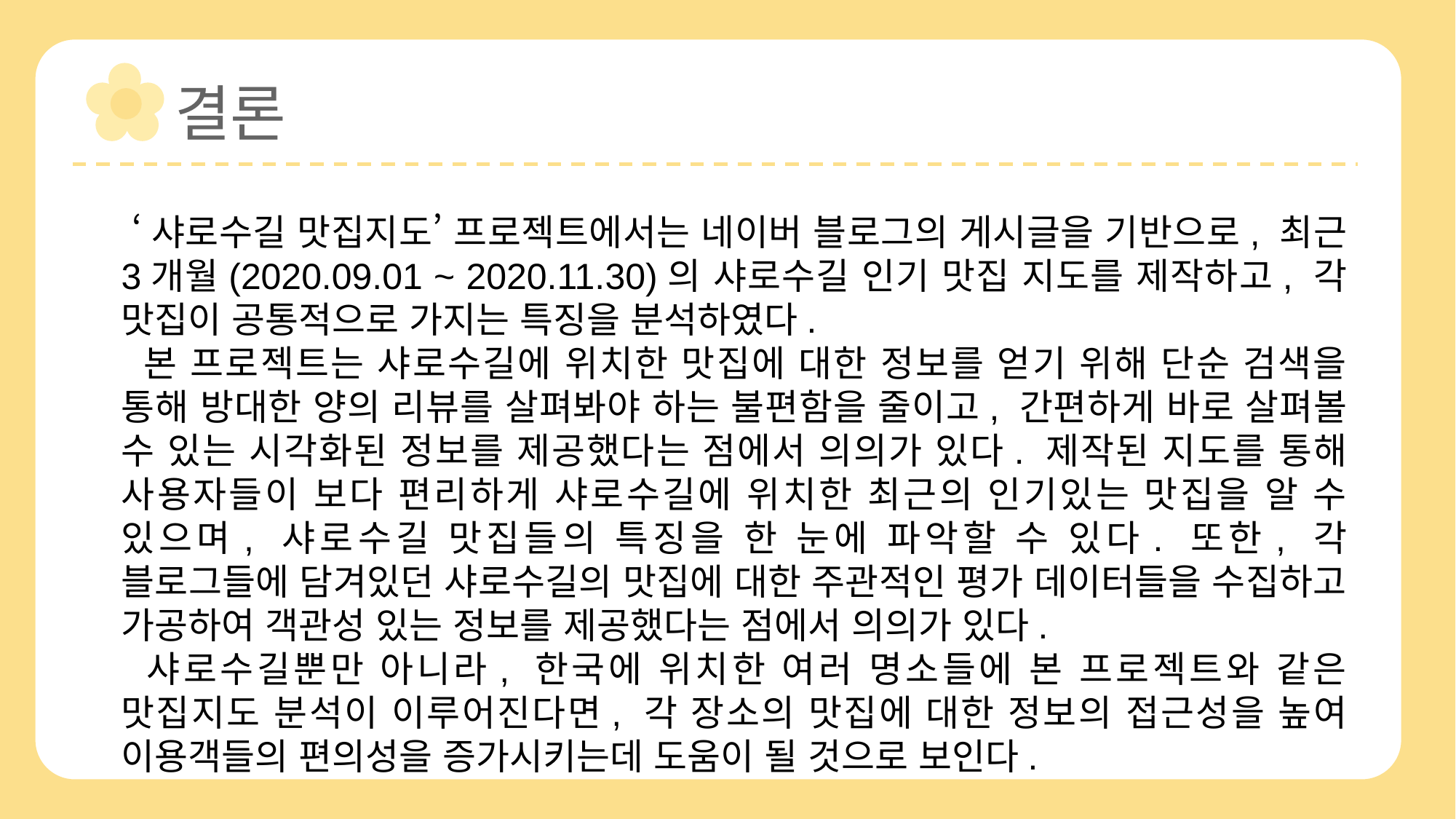

결론
 ‘샤로수길 맛집지도’ 프로젝트에서는 네이버 블로그의 게시글을 기반으로, 최근 3개월(2020.09.01 ~ 2020.11.30)의 샤로수길 인기 맛집 지도를 제작하고, 각 맛집이 공통적으로 가지는 특징을 분석하였다.
 본 프로젝트는 샤로수길에 위치한 맛집에 대한 정보를 얻기 위해 단순 검색을 통해 방대한 양의 리뷰를 살펴봐야 하는 불편함을 줄이고, 간편하게 바로 살펴볼 수 있는 시각화된 정보를 제공했다는 점에서 의의가 있다. 제작된 지도를 통해 사용자들이 보다 편리하게 샤로수길에 위치한 최근의 인기있는 맛집을 알 수 있으며, 샤로수길 맛집들의 특징을 한 눈에 파악할 수 있다. 또한, 각 블로그들에 담겨있던 샤로수길의 맛집에 대한 주관적인 평가 데이터들을 수집하고 가공하여 객관성 있는 정보를 제공했다는 점에서 의의가 있다.
 샤로수길뿐만 아니라, 한국에 위치한 여러 명소들에 본 프로젝트와 같은 맛집지도 분석이 이루어진다면, 각 장소의 맛집에 대한 정보의 접근성을 높여 이용객들의 편의성을 증가시키는데 도움이 될 것으로 보인다.